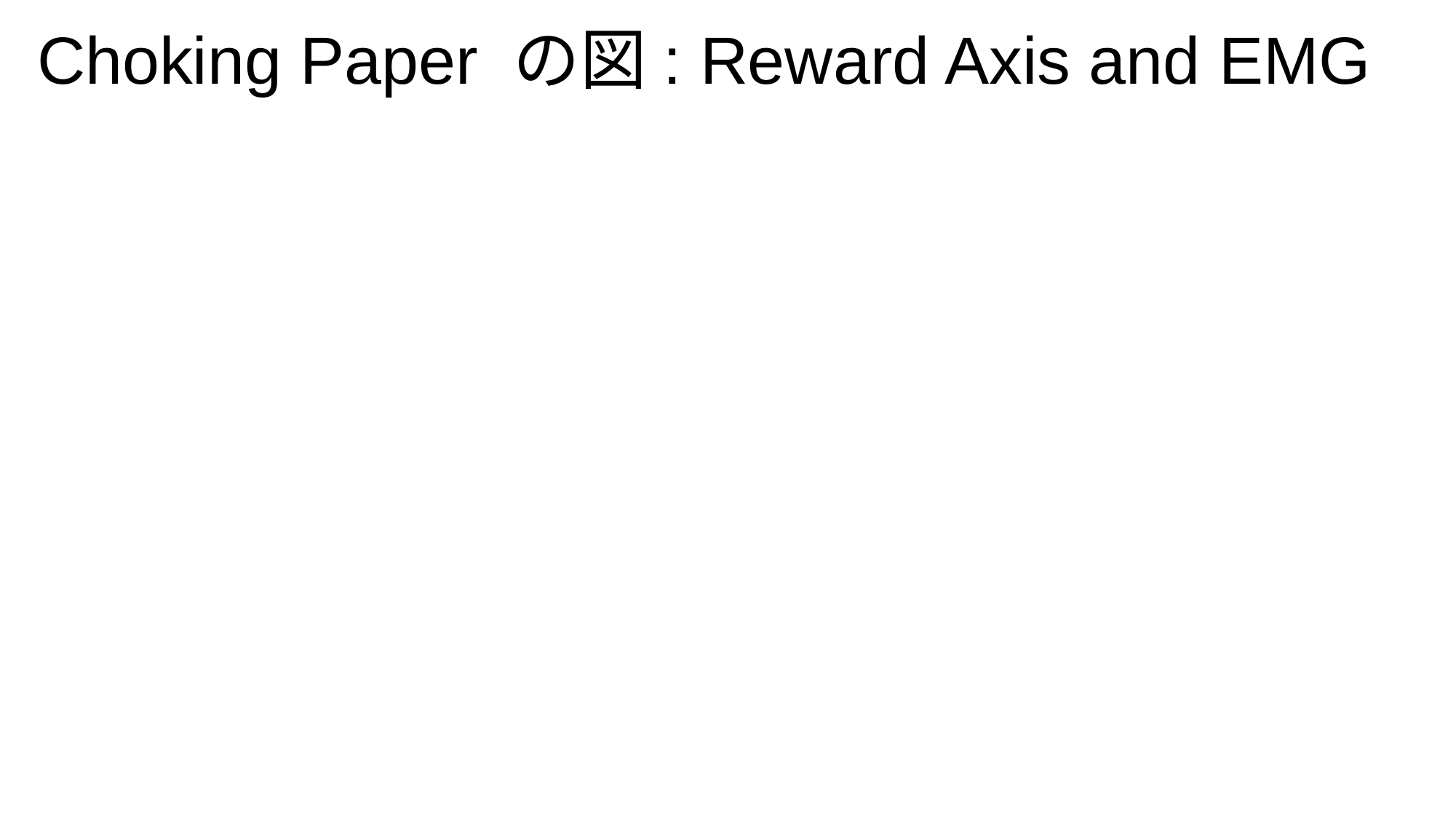

# Choking Paper の図: Reward Axis and EMG